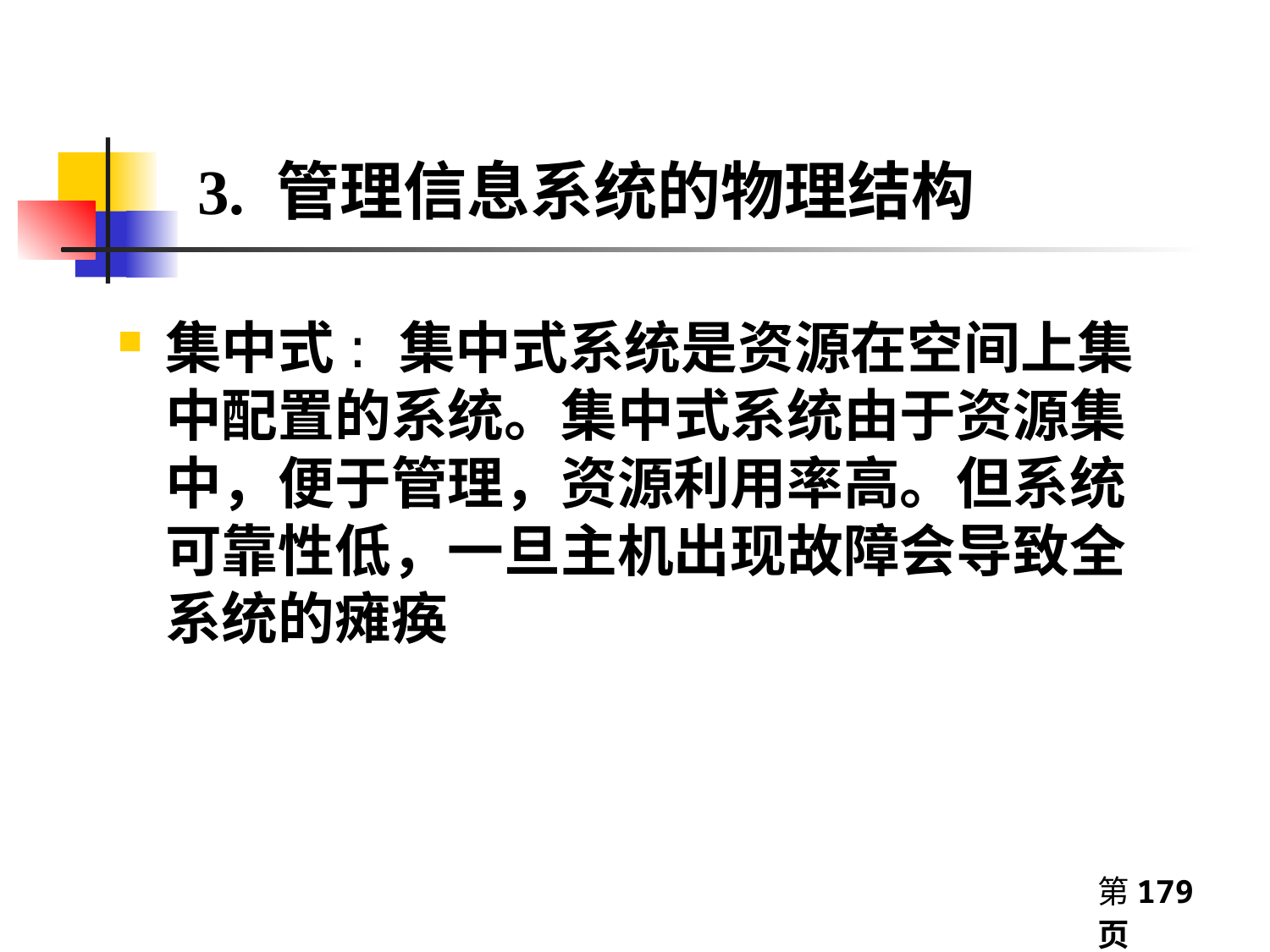

3. 管理信息系统的物理结构
集中式: 集中式系统是资源在空间上集中配置的系统。集中式系统由于资源集中，便于管理，资源利用率高。但系统可靠性低，一旦主机出现故障会导致全系统的瘫痪